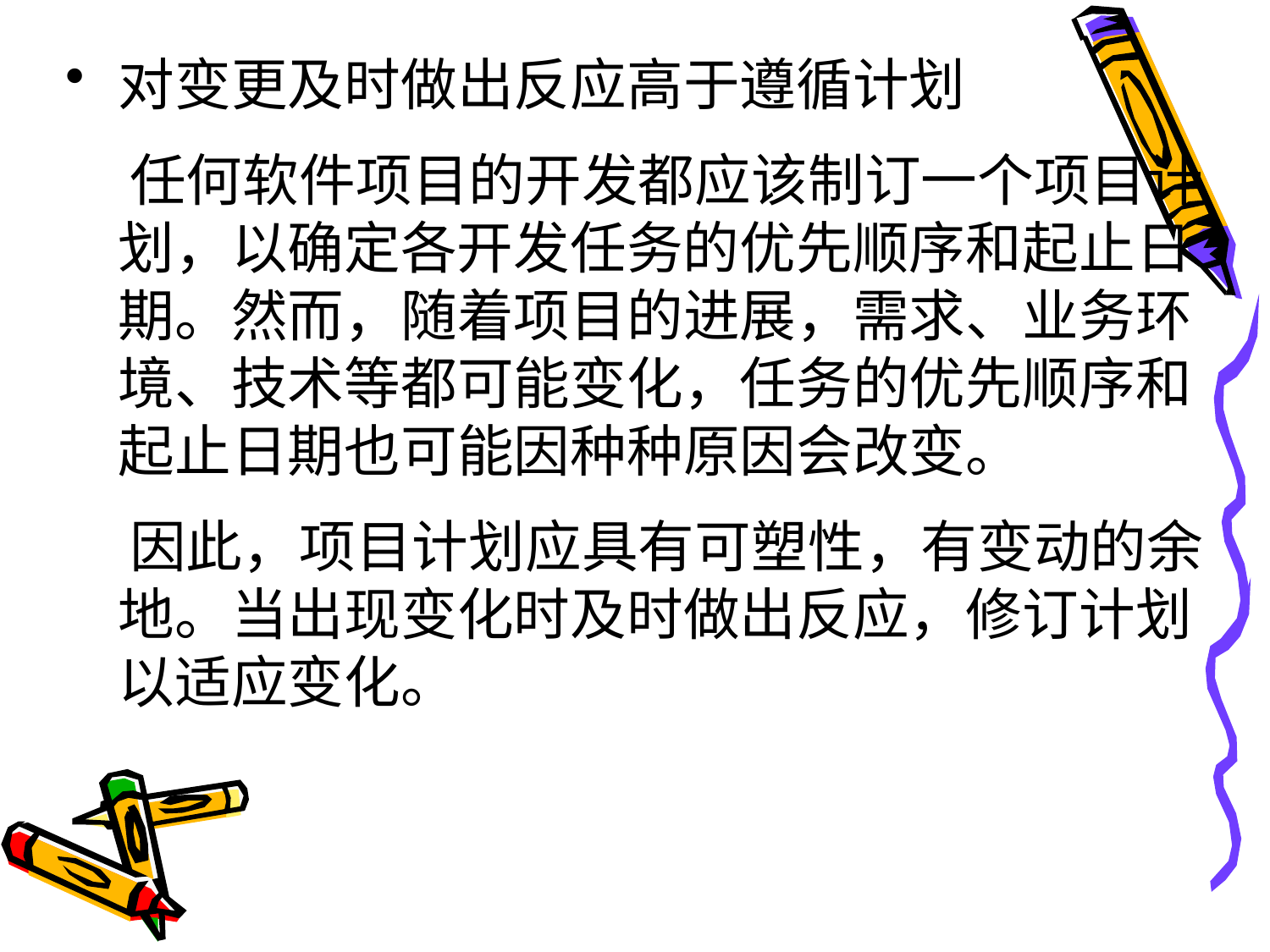

对变更及时做出反应高于遵循计划
    任何软件项目的开发都应该制订一个项目计划，以确定各开发任务的优先顺序和起止日期。然而，随着项目的进展，需求、业务环境、技术等都可能变化，任务的优先顺序和起止日期也可能因种种原因会改变。
    因此，项目计划应具有可塑性，有变动的余地。当出现变化时及时做出反应，修订计划以适应变化。